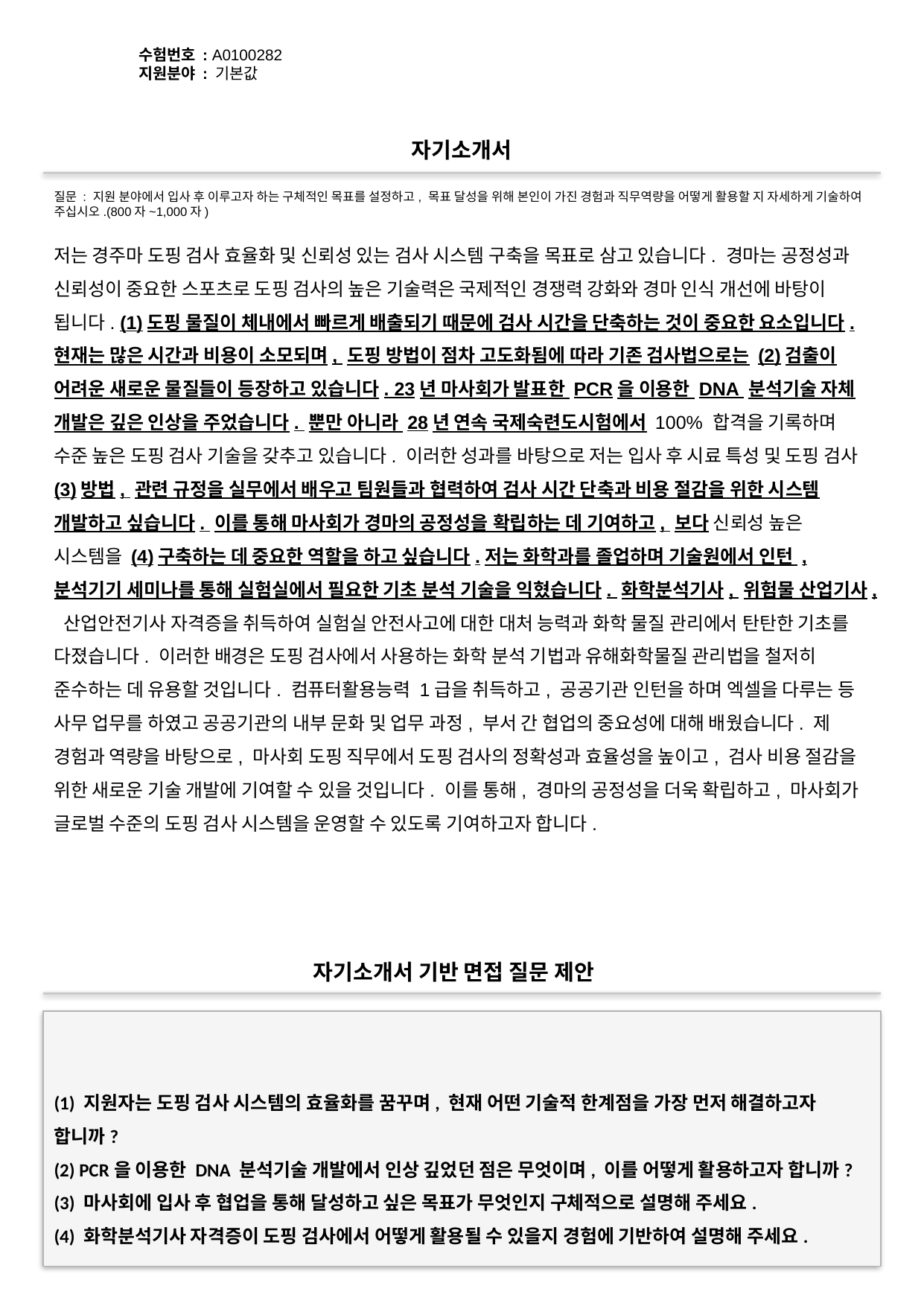

수험번호 : A0100282
지원분야 : 기본값
#

자기소개서

질문 : 지원 분야에서 입사 후 이루고자 하는 구체적인 목표를 설정하고, 목표 달성을 위해 본인이 가진 경험과 직무역량을 어떻게 활용할 지 자세하게 기술하여 주십시오.(800자~1,000자)

저는 경주마 도핑 검사 효율화 및 신뢰성 있는 검사 시스템 구축을 목표로 삼고 있습니다. 경마는 공정성과 신뢰성이 중요한 스포츠로 도핑 검사의 높은 기술력은 국제적인 경쟁력 강화와 경마 인식 개선에 바탕이 됩니다. (1)도핑 물질이 체내에서 빠르게 배출되기 때문에 검사 시간을 단축하는 것이 중요한 요소입니다. 현재는 많은 시간과 비용이 소모되며, 도핑 방법이 점차 고도화됨에 따라 기존 검사법으로는 (2)검출이 어려운 새로운 물질들이 등장하고 있습니다. 23년 마사회가 발표한 PCR을 이용한 DNA 분석기술 자체 개발은 깊은 인상을 주었습니다. 뿐만 아니라 28년 연속 국제숙련도시험에서 100% 합격을 기록하며 수준 높은 도핑 검사 기술을 갖추고 있습니다. 이러한 성과를 바탕으로 저는 입사 후 시료 특성 및 도핑 검사 (3)방법, 관련 규정을 실무에서 배우고 팀원들과 협력하여 검사 시간 단축과 비용 절감을 위한 시스템 개발하고 싶습니다. 이를 통해 마사회가 경마의 공정성을 확립하는 데 기여하고, 보다 신뢰성 높은 시스템을 (4)구축하는 데 중요한 역할을 하고 싶습니다.저는 화학과를 졸업하며 기술원에서 인턴 ,분석기기 세미나를 통해 실험실에서 필요한 기초 분석 기술을 익혔습니다. 화학분석기사, 위험물 산업기사, 산업안전기사 자격증을 취득하여 실험실 안전사고에 대한 대처 능력과 화학 물질 관리에서 탄탄한 기초를 다졌습니다. 이러한 배경은 도핑 검사에서 사용하는 화학 분석 기법과 유해화학물질 관리법을 철저히 준수하는 데 유용할 것입니다. 컴퓨터활용능력 1급을 취득하고, 공공기관 인턴을 하며 엑셀을 다루는 등 사무 업무를 하였고 공공기관의 내부 문화 및 업무 과정, 부서 간 협업의 중요성에 대해 배웠습니다. 제 경험과 역량을 바탕으로, 마사회 도핑 직무에서 도핑 검사의 정확성과 효율성을 높이고, 검사 비용 절감을 위한 새로운 기술 개발에 기여할 수 있을 것입니다. 이를 통해, 경마의 공정성을 더욱 확립하고, 마사회가 글로벌 수준의 도핑 검사 시스템을 운영할 수 있도록 기여하고자 합니다.

자기소개서 기반 면접 질문 제안

(1) 지원자는 도핑 검사 시스템의 효율화를 꿈꾸며, 현재 어떤 기술적 한계점을 가장 먼저 해결하고자 합니까?
(2) PCR을 이용한 DNA 분석기술 개발에서 인상 깊었던 점은 무엇이며, 이를 어떻게 활용하고자 합니까?
(3) 마사회에 입사 후 협업을 통해 달성하고 싶은 목표가 무엇인지 구체적으로 설명해 주세요.
(4) 화학분석기사 자격증이 도핑 검사에서 어떻게 활용될 수 있을지 경험에 기반하여 설명해 주세요.